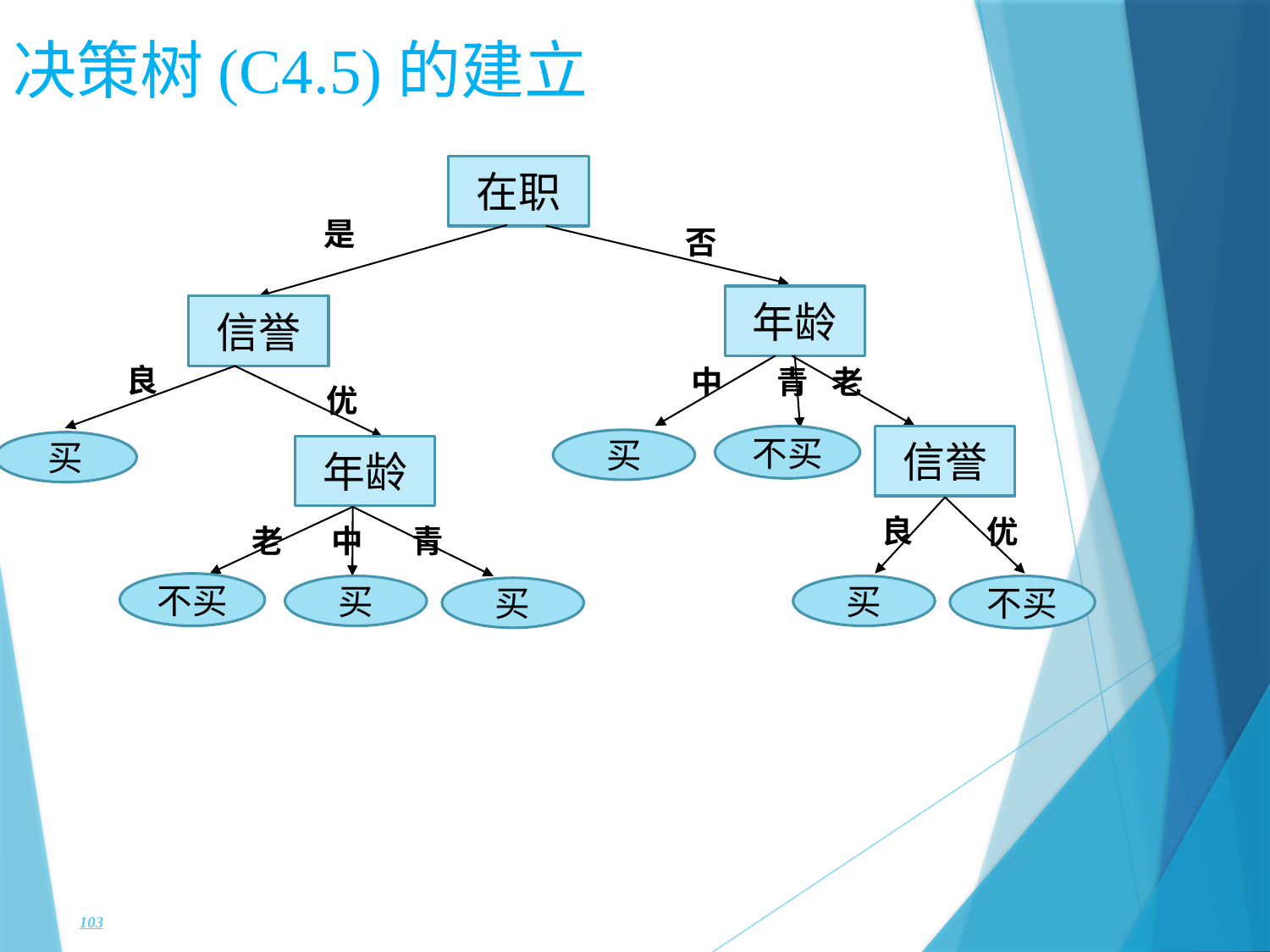

决策树(C4.5)的建立
属性
计数
在职
是
否
属性
计数
年龄
信誉
良
中
青
老
优
属性
计数
属性
计数
不买
信誉
买
买
年龄
良
优
老
中
青
不买
买
买
不买
买
103